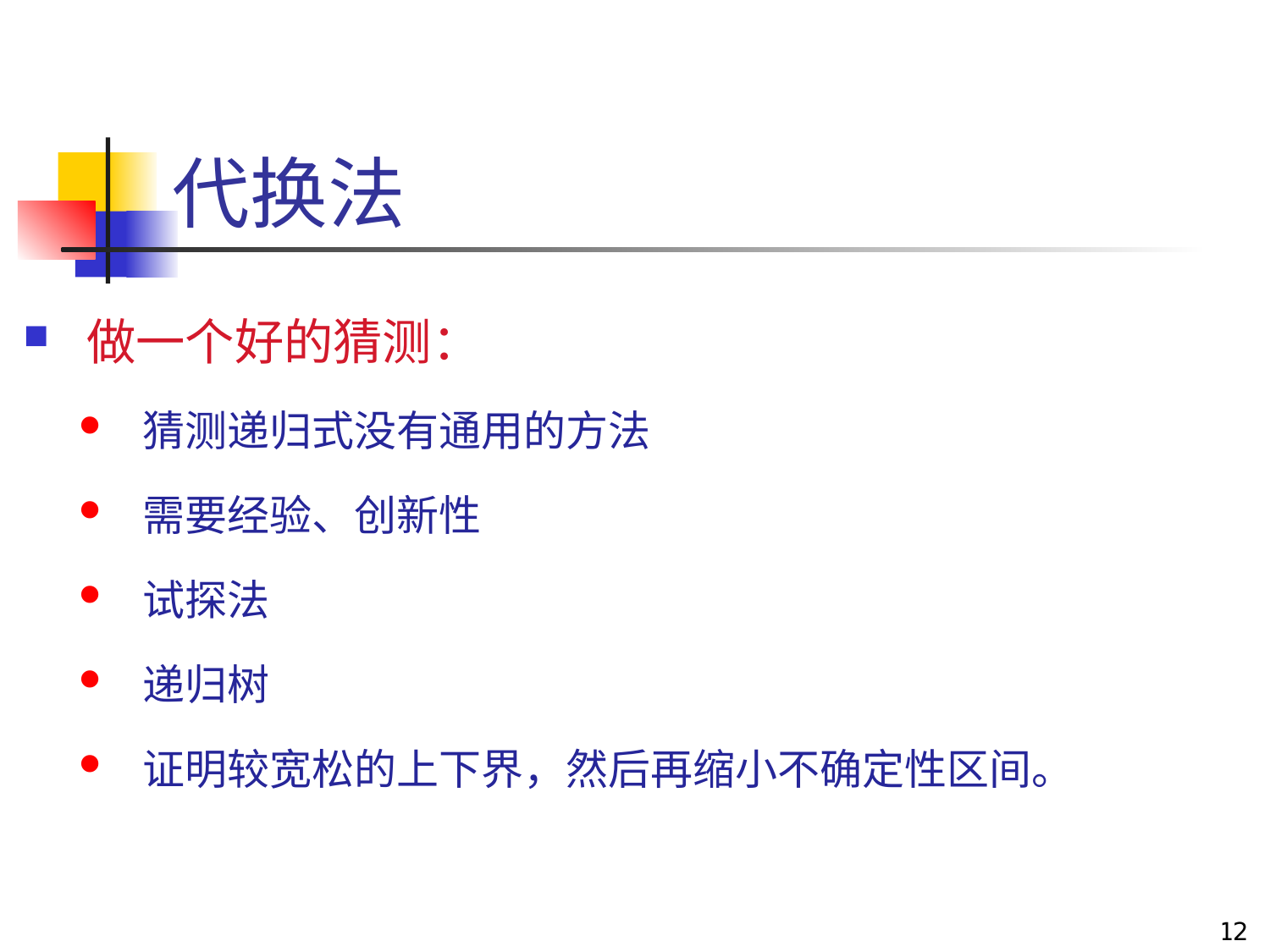

# 代换法
做一个好的猜测：
猜测递归式没有通用的方法
需要经验、创新性
试探法
递归树
证明较宽松的上下界，然后再缩小不确定性区间。

12